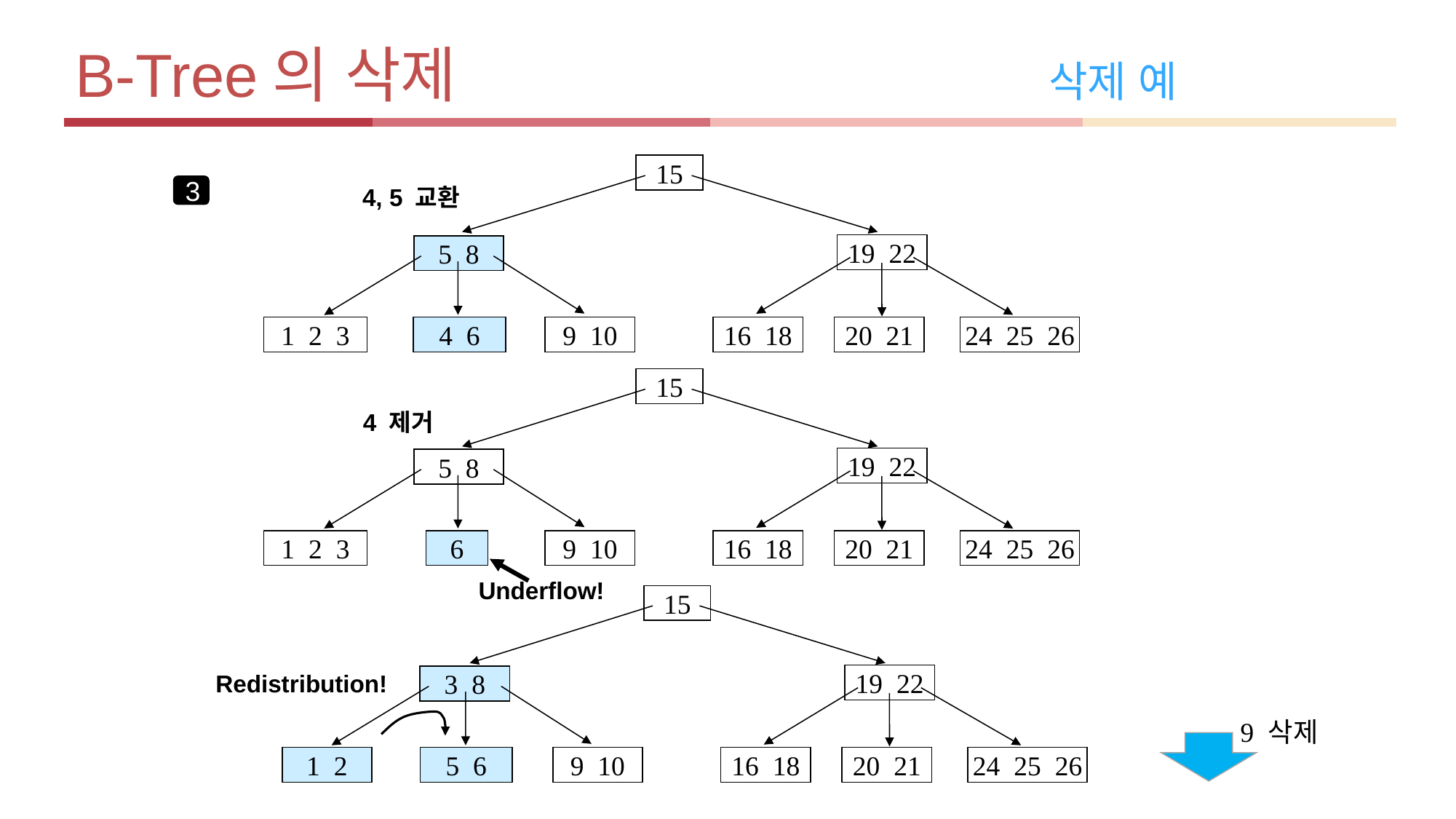

B-Tree의 삭제                                   삭제 예
15
3

4, 5 교환
19  22
5  8

1  2  3
4  6
9  10
16  18
20  21
24  25  26
15

4 제거
19  22
5  8

1  2  3
6
9  10
16  18
20  21
24  25  26

Underflow!
15

Redistribution!
19  22
3  8

9 삭제

1  2
5  6
9  10
16  18
20  21
24  25  26